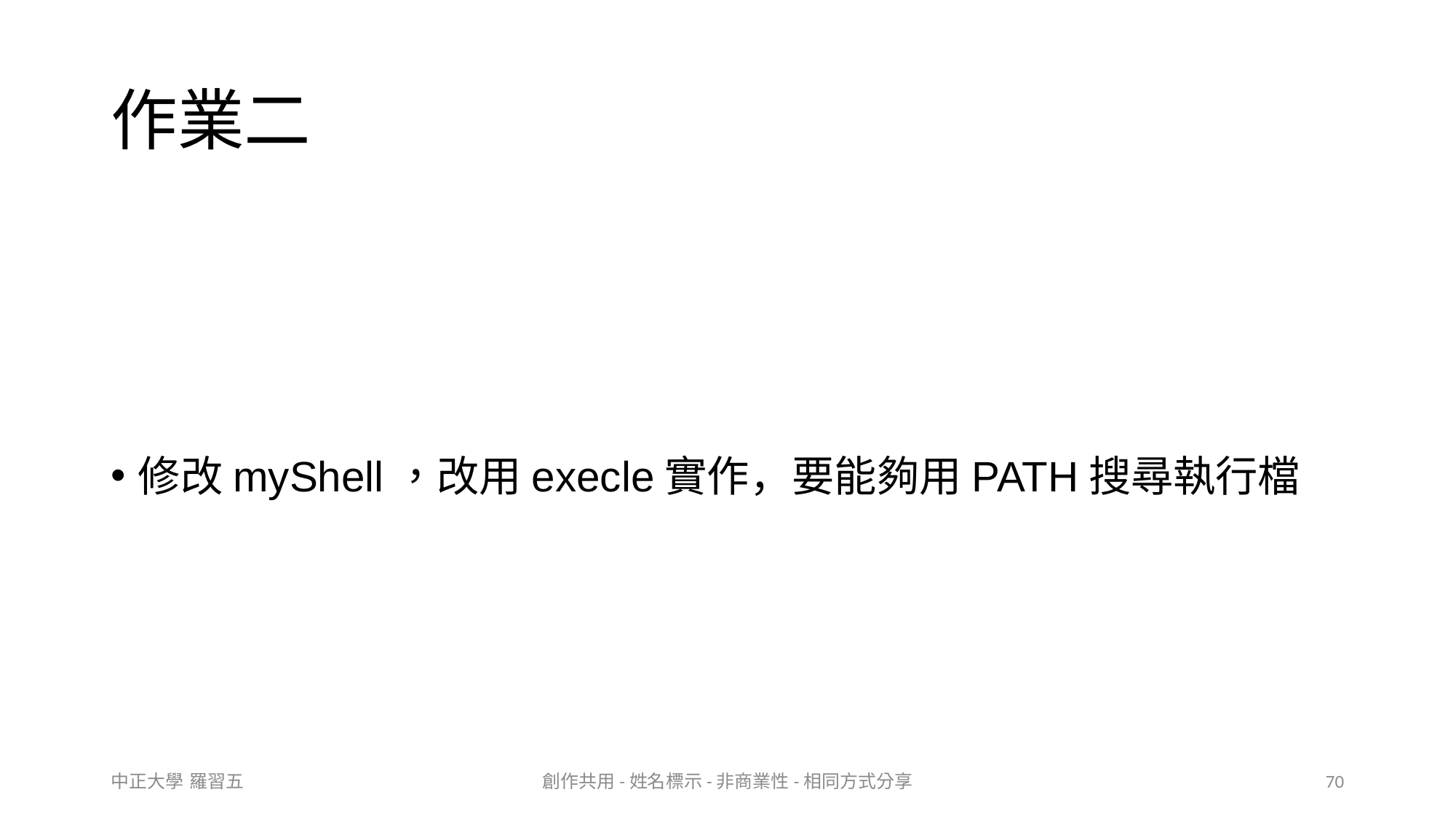

# 作業二
修改myShell，改用execle實作，要能夠用PATH搜尋執行檔
中正大學 羅習五
創作共用-姓名標示-非商業性-相同方式分享
70